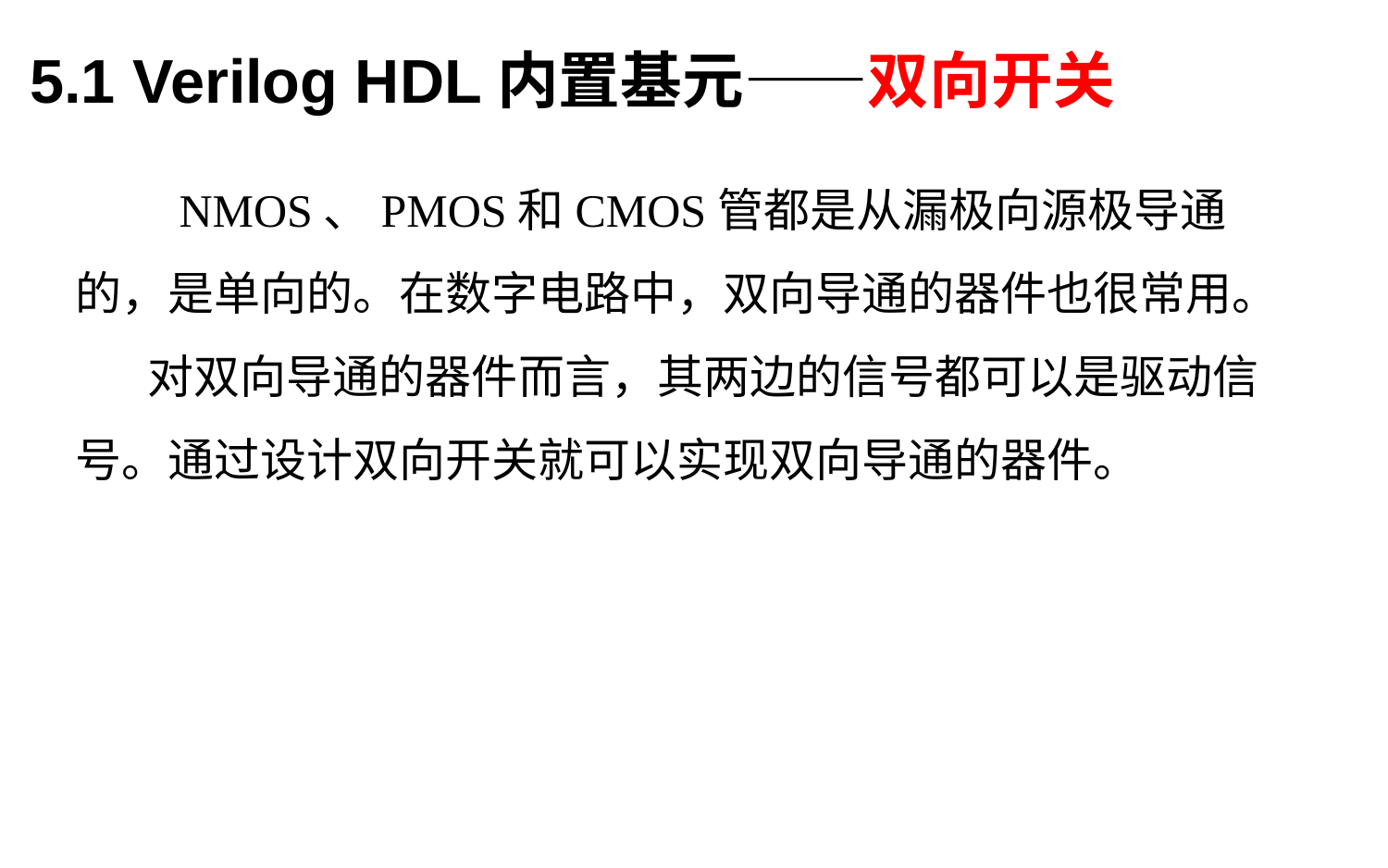

5.1 Verilog HDL内置基元——双向开关
# NMOS、PMOS和CMOS管都是从漏极向源极导通的，是单向的。在数字电路中，双向导通的器件也很常用。 对双向导通的器件而言，其两边的信号都可以是驱动信号。通过设计双向开关就可以实现双向导通的器件。